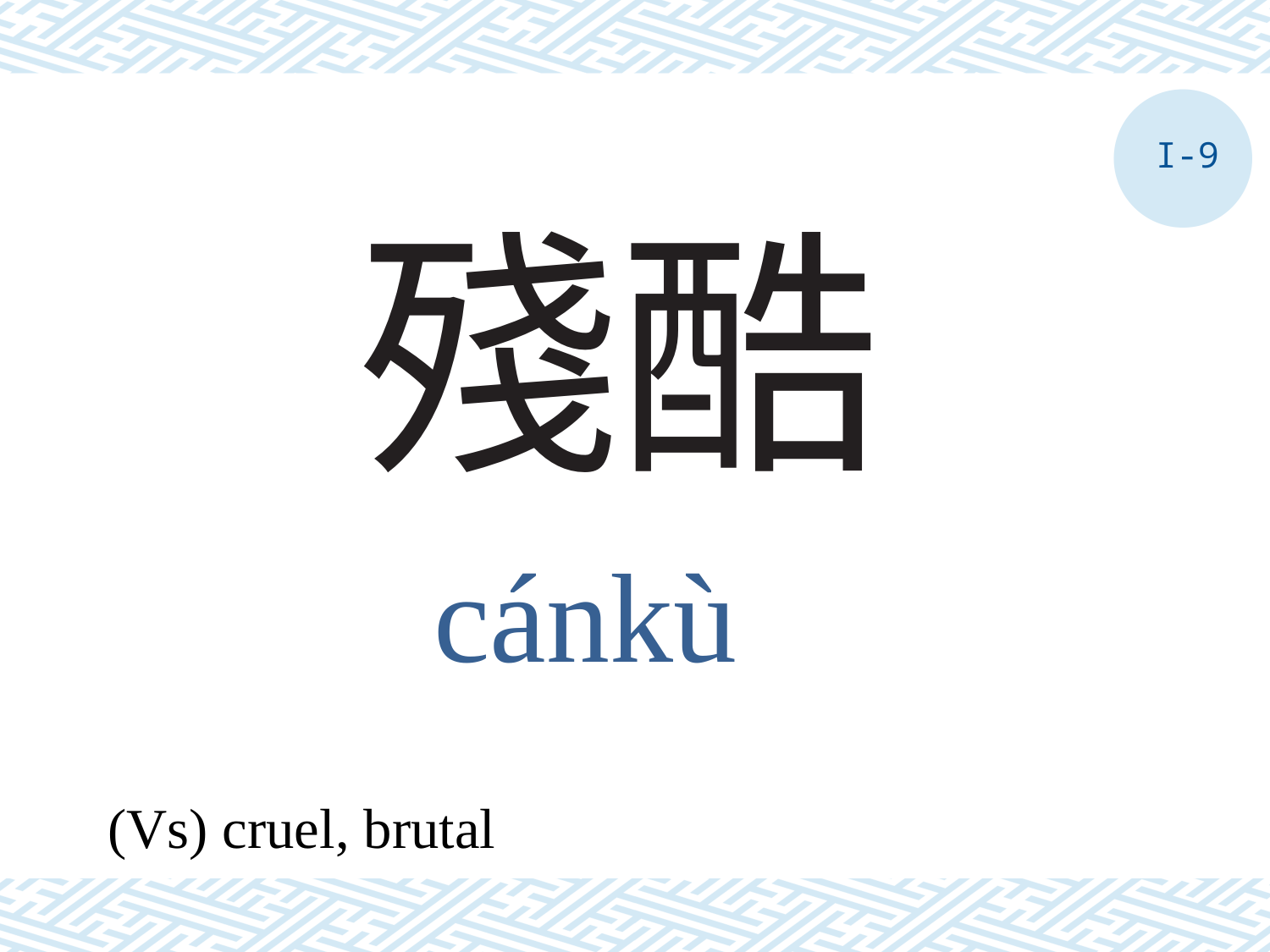

I-9

# 殘酷
cánkù
(Vs) cruel, brutal